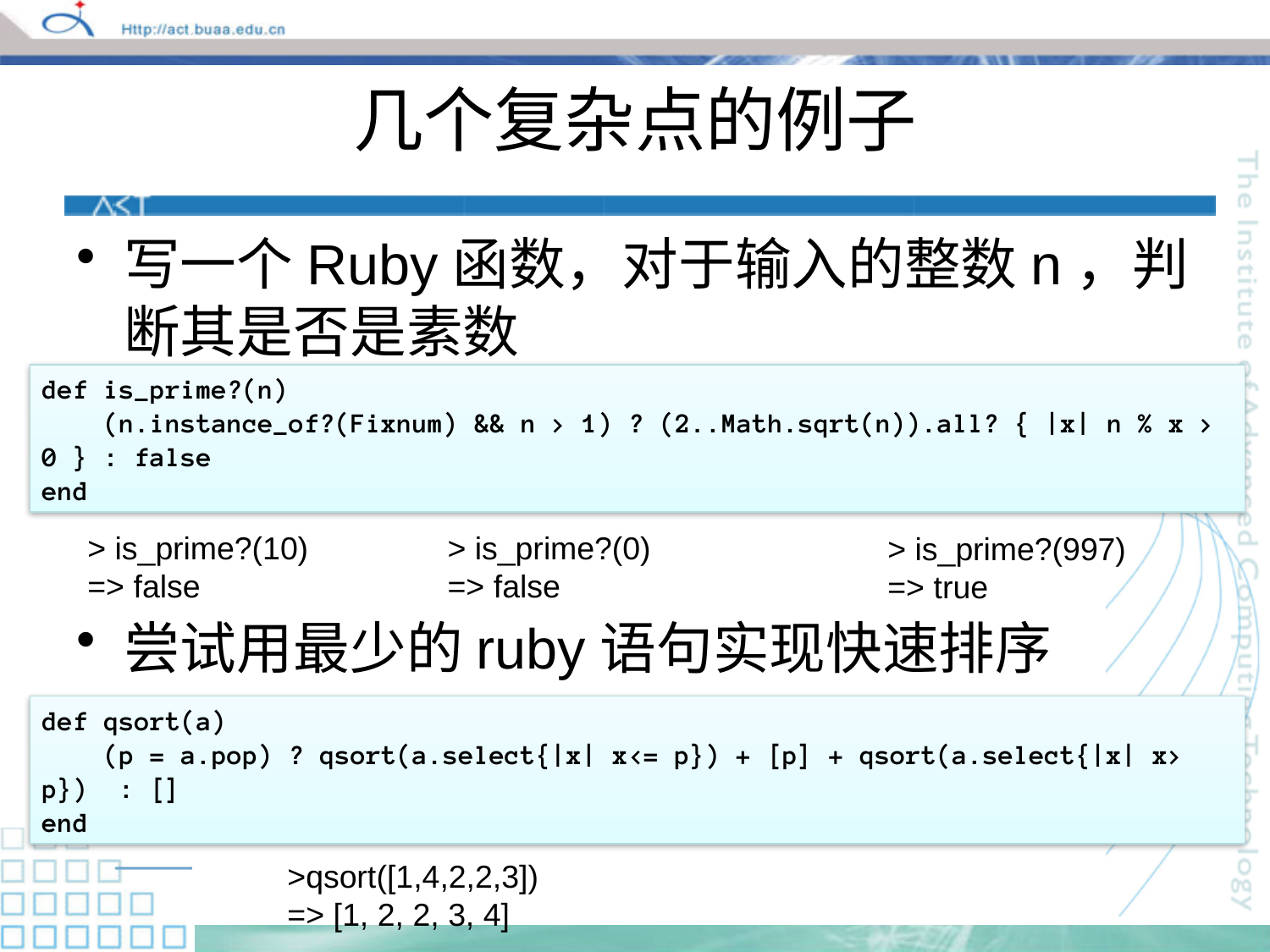

# 几个复杂点的例子
写一个Ruby函数，对于输入的整数n，判断其是否是素数

尝试用最少的ruby语句实现快速排序

def is_prime?(n)
    (n.instance_of?(Fixnum) && n > 1) ? (2..Math.sqrt(n)).all? { |x| n % x > 0 } : false
end
> is_prime?(0)
=> false
> is_prime?(10)
=> false
> is_prime?(997)
=> true
def qsort(a)
    (p = a.pop) ? qsort(a.select{|x| x<= p}) + [p] + qsort(a.select{|x| x> p})  : []
end
>qsort([1,4,2,2,3])
=> [1, 2, 2, 3, 4]